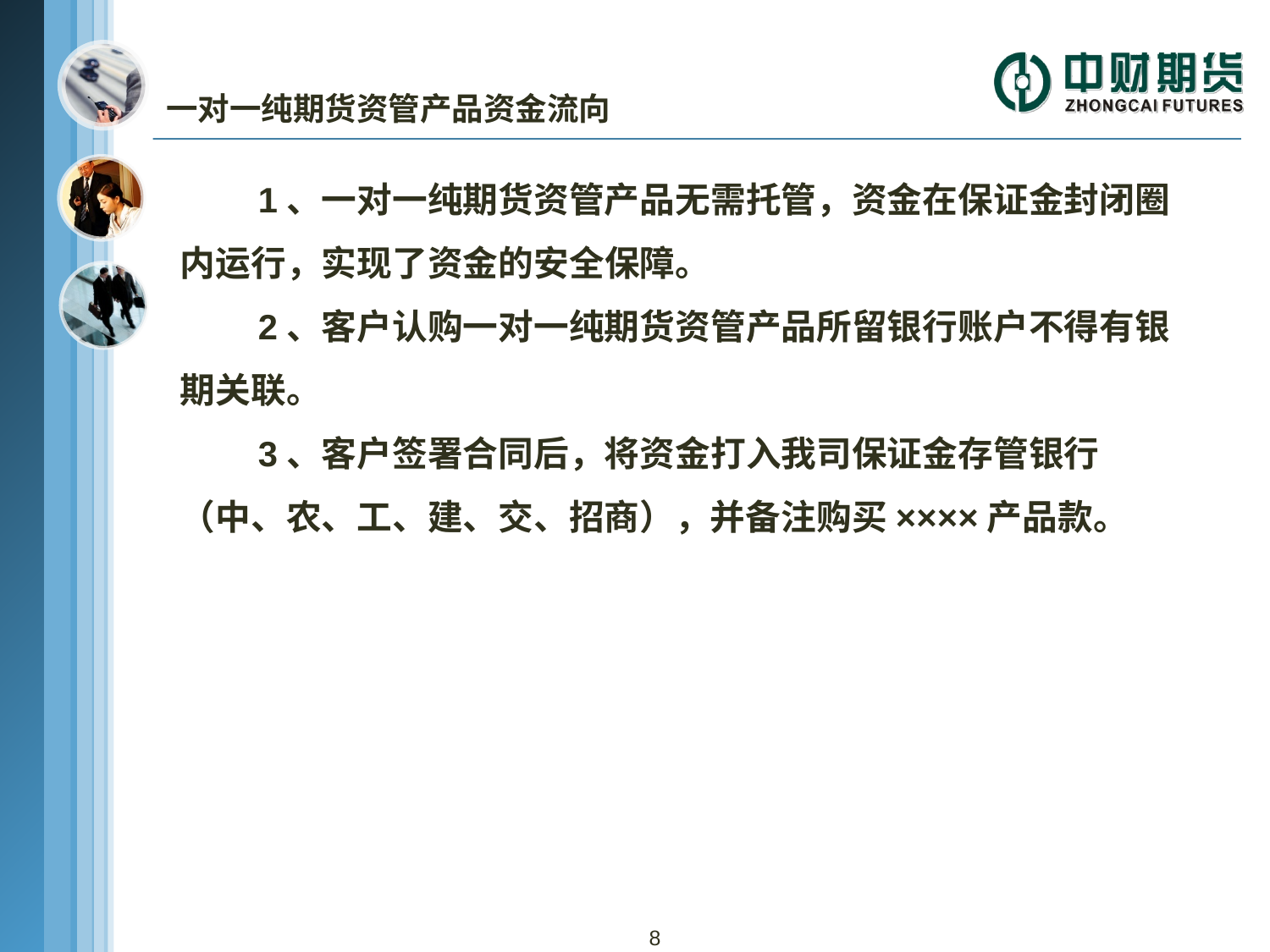

一对一纯期货资管产品资金流向
        1、一对一纯期货资管产品无需托管，资金在保证金封闭圈内运行，实现了资金的安全保障。
        2、客户认购一对一纯期货资管产品所留银行账户不得有银期关联。
        3、客户签署合同后，将资金打入我司保证金存管银行（中、农、工、建、交、招商），并备注购买××××产品款。
8